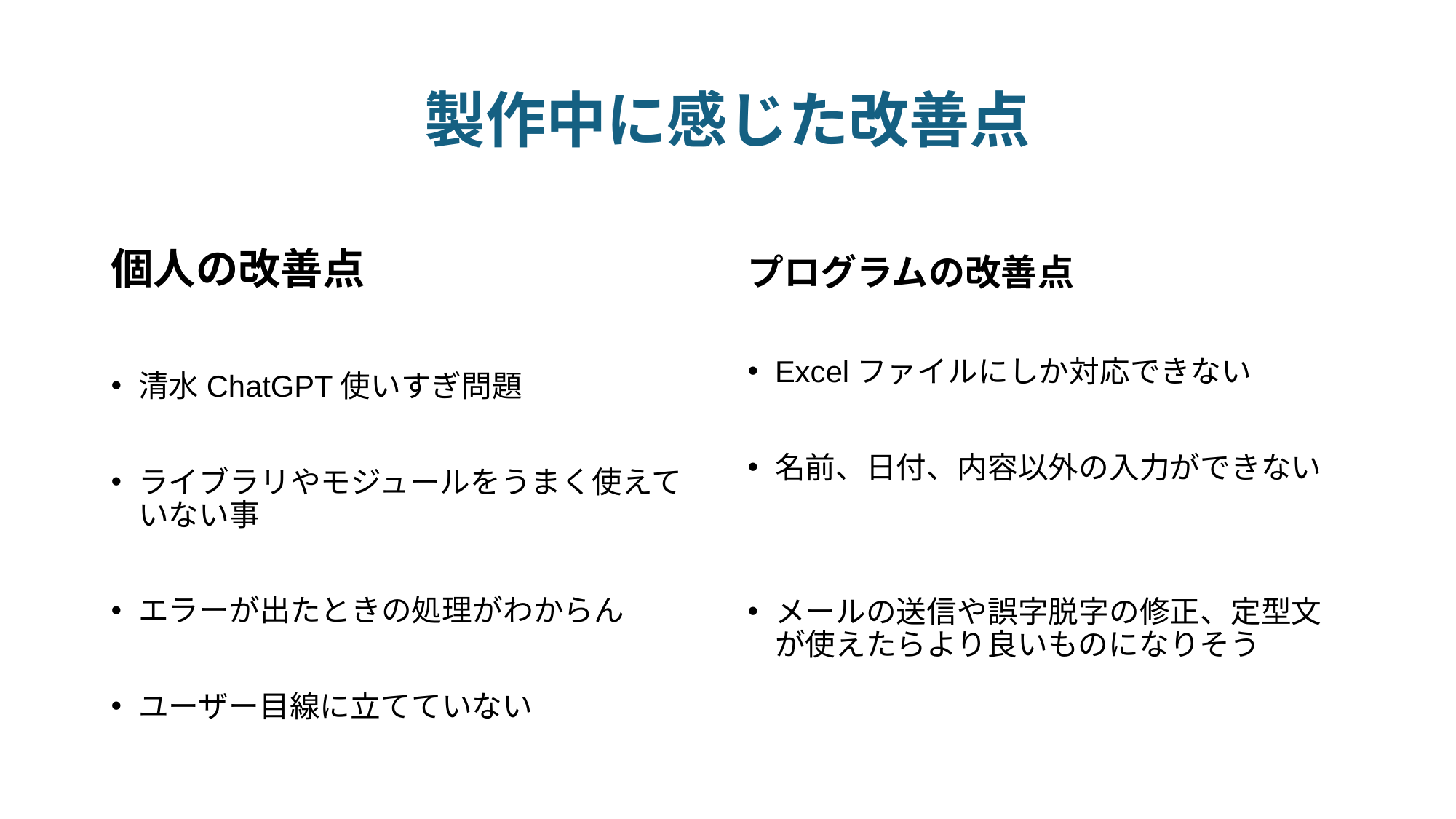

# 製作中に感じた改善点
個人の改善点
プログラムの改善点

清水ChatGPT使いすぎ問題

ライブラリやモジュールをうまく使えていない事

エラーが出たときの処理がわからん

ユーザー目線に立てていない

Excelファイルにしか対応できない

名前、日付、内容以外の入力ができない

メールの送信や誤字脱字の修正、定型文が使えたらより良いものになりそう